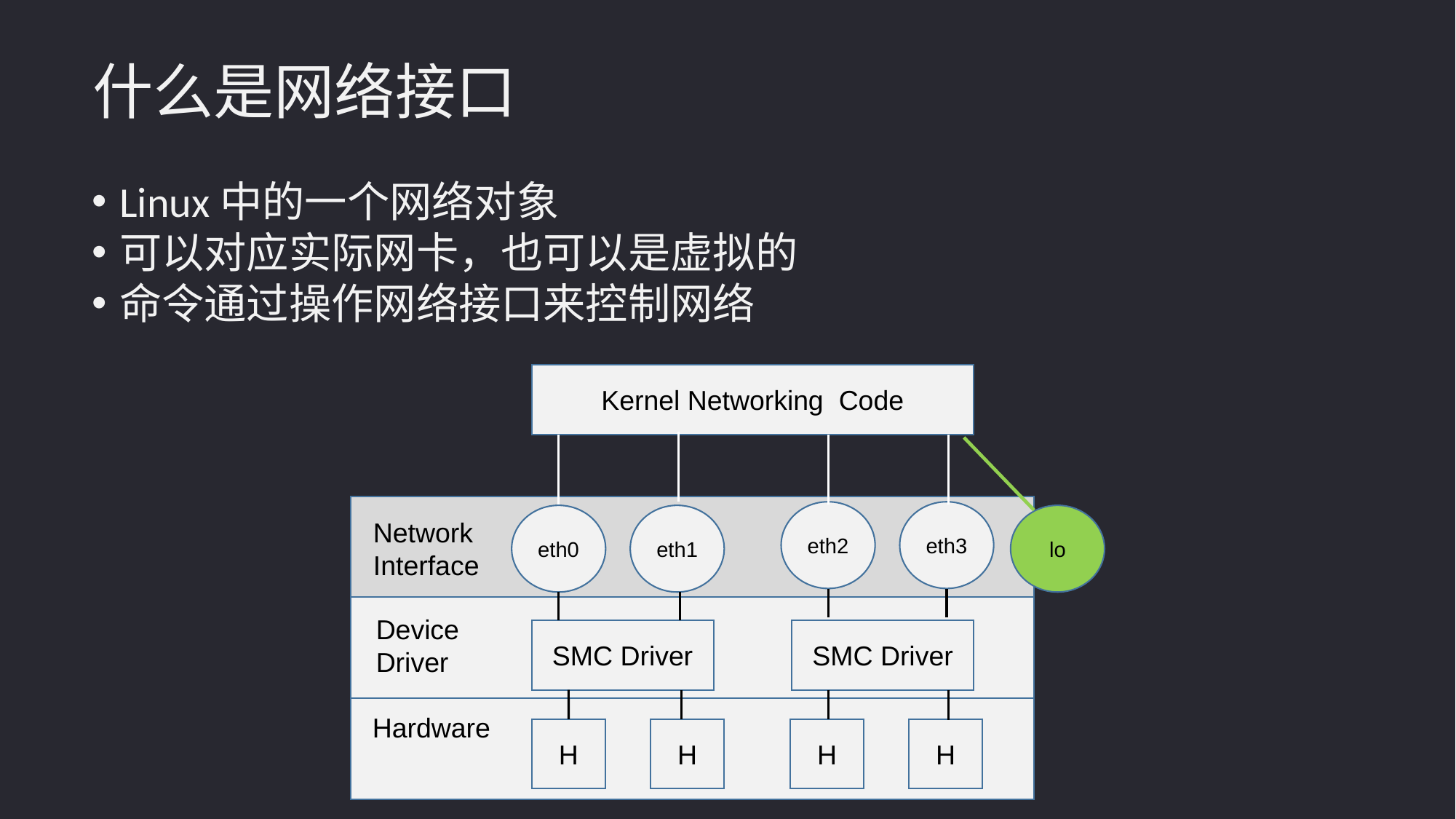

什么是网络接口
Linux中的一个网络对象
可以对应实际网卡，也可以是虚拟的
命令通过操作网络接口来控制网络
Kernel Networking  Code

eth2
eth3
eth0
eth1
lo
Network
Interface

Device
Driver
SMC Driver
SMC Driver

Hardware
H
H
H
H